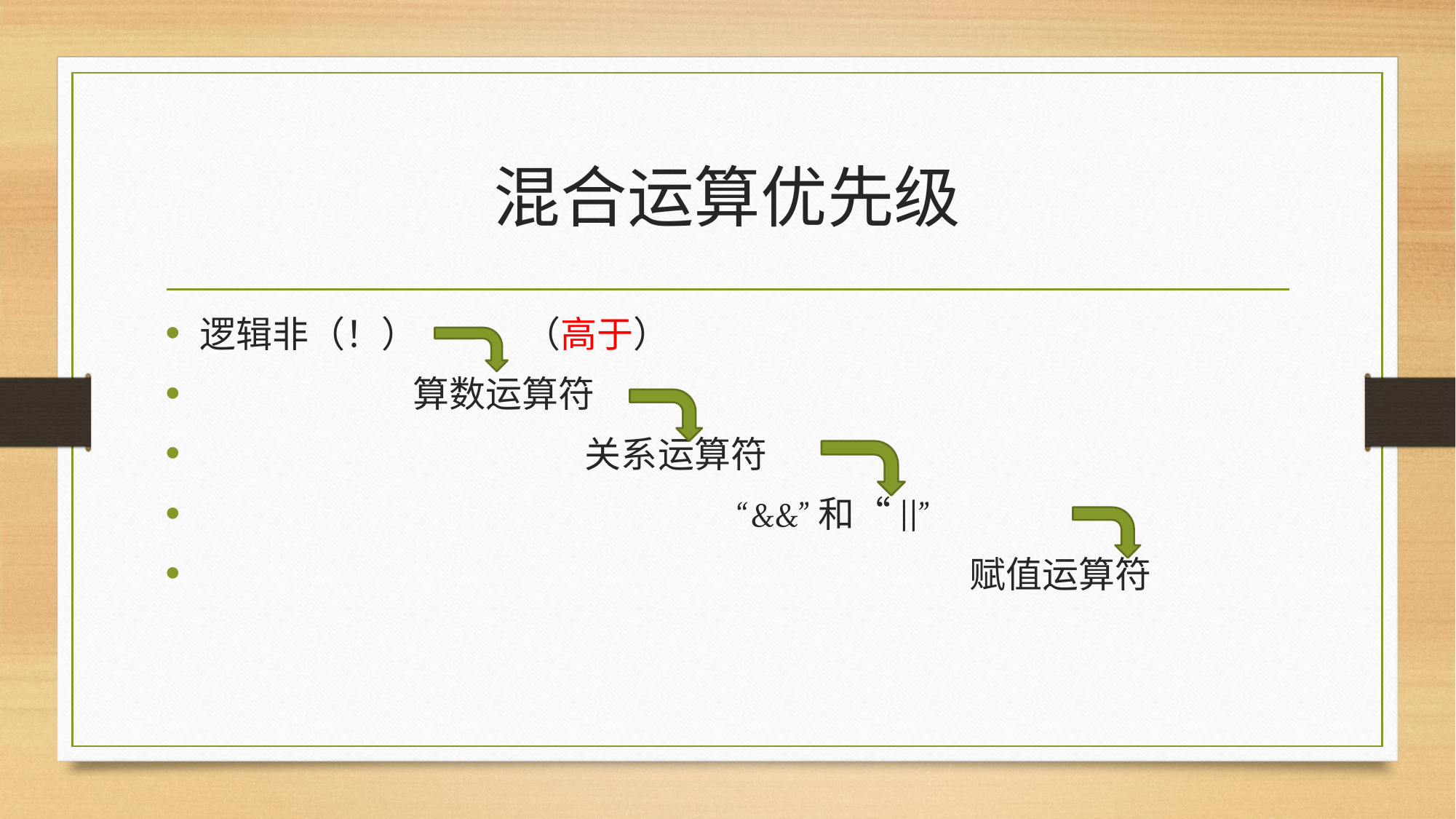

# 混合运算优先级
逻辑非（！）             （高于）
                         算数运算符
                                              关系运算符
                                                                  “&&”和“||”
                                                                                             赋值运算符